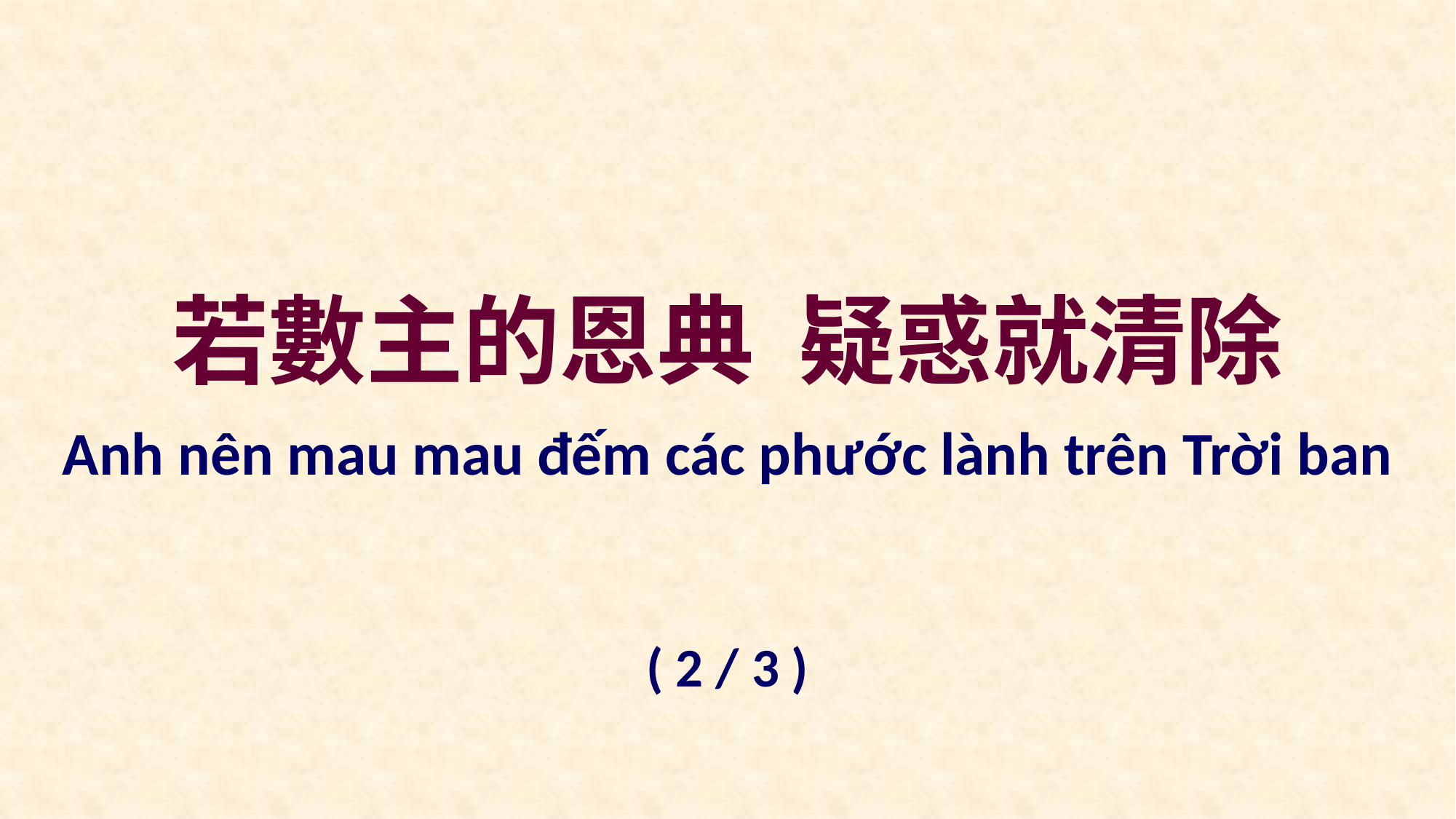

若數主的恩典  疑惑就清除
Anh nên mau mau đếm các phước lành trên Trời ban
( 2 / 3 )